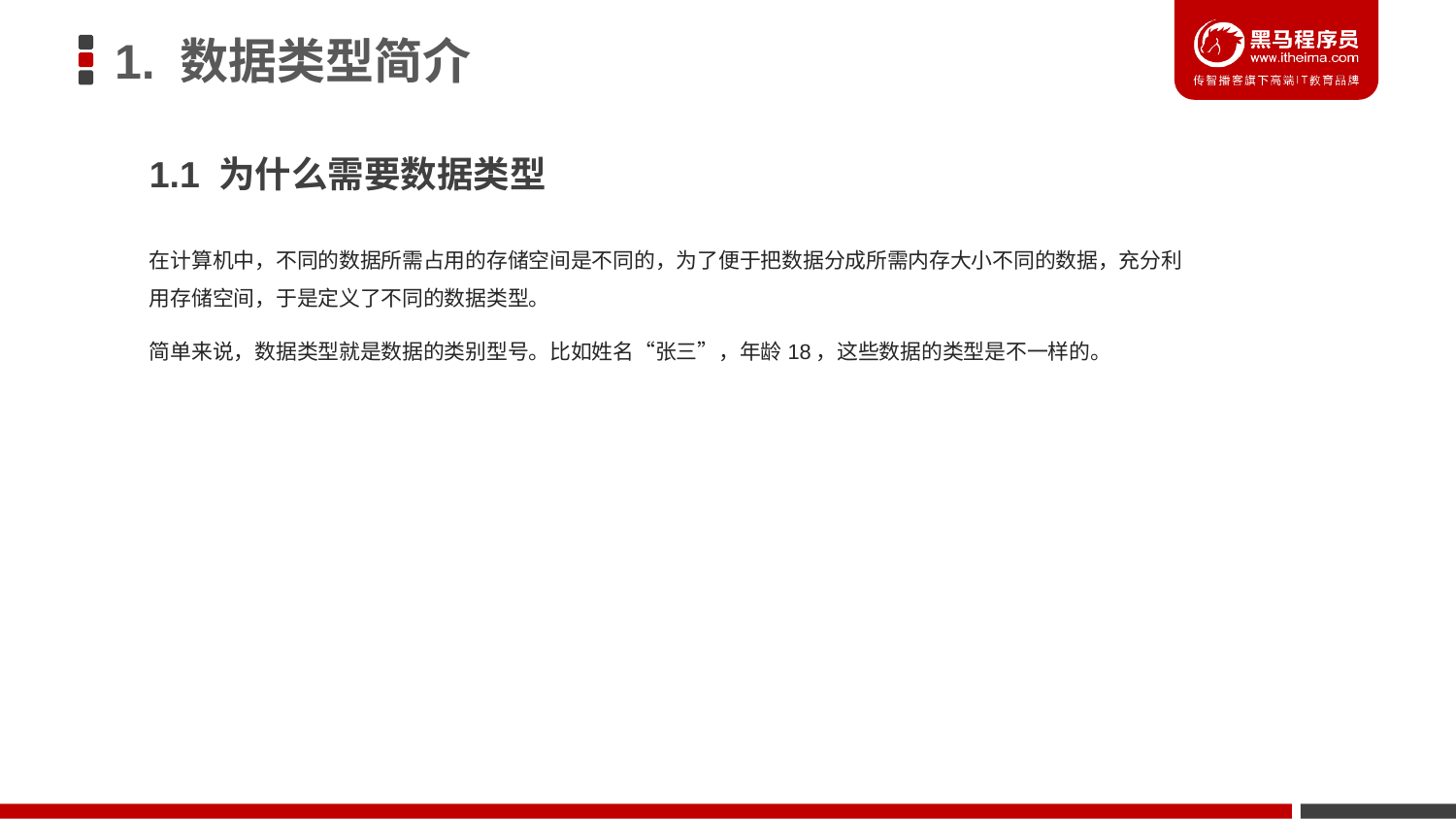

# 1. 数据类型简介
1.1 为什么需要数据类型
在计算机中，不同的数据所需占用的存储空间是不同的，为了便于把数据分成所需内存大小不同的数据，充分利用存储空间，于是定义了不同的数据类型。
简单来说，数据类型就是数据的类别型号。比如姓名“张三”，年龄18，这些数据的类型是不一样的。